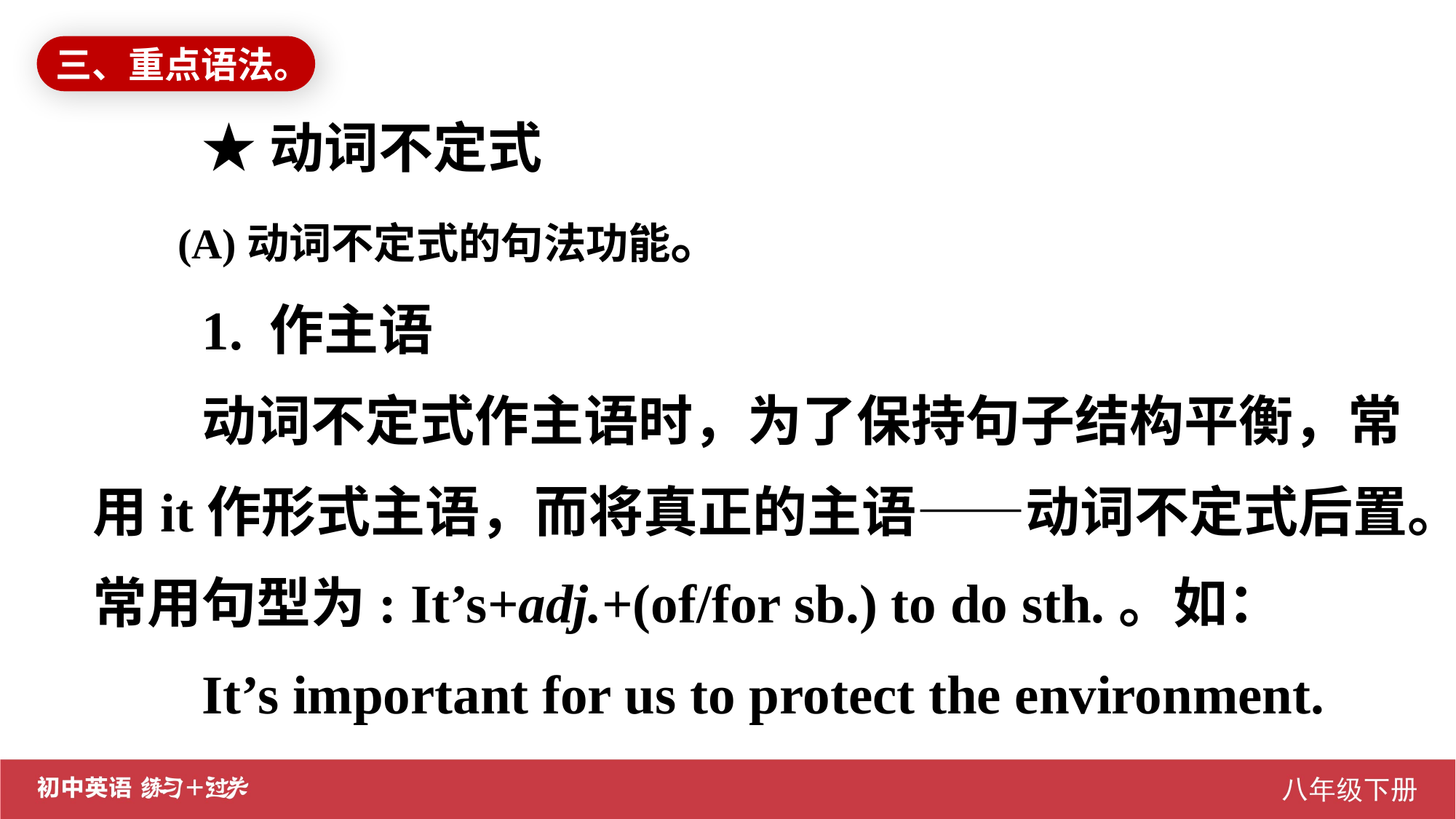

三、重点语法。
★动词不定式
(A)动词不定式的句法功能。
1. 作主语
动词不定式作主语时，为了保持句子结构平衡，常用it作形式主语，而将真正的主语——动词不定式后置。常用句型为: It’s+adj.+(of/for sb.) to do sth.。如：
It’s important for us to protect the environment.